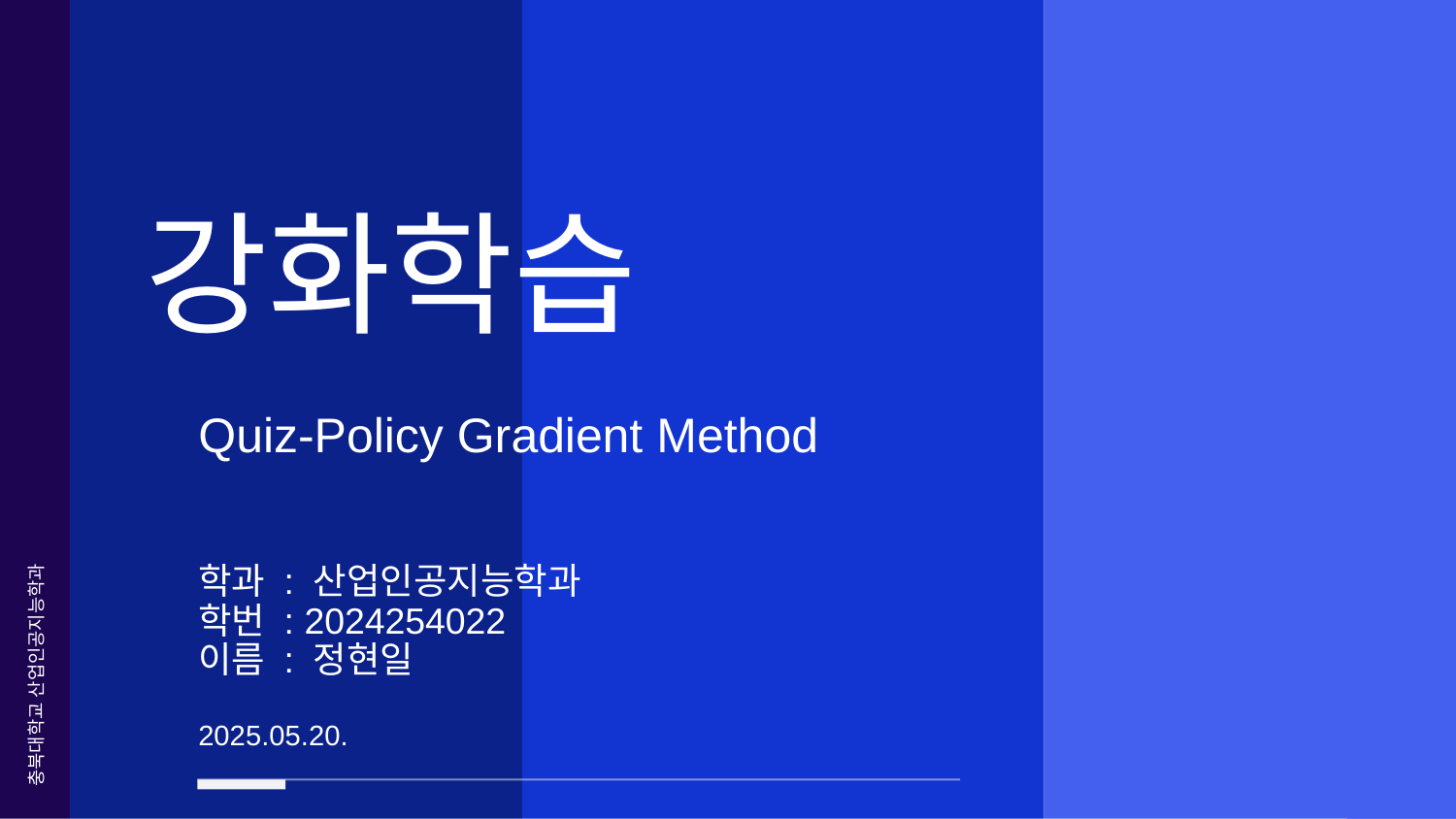

강화학습
Quiz-Policy Gradient Method
학과 : 산업인공지능학과
학번 : 2024254022
이름 : 정현일
충북대학교 산업인공지능학과
2025.05.20.